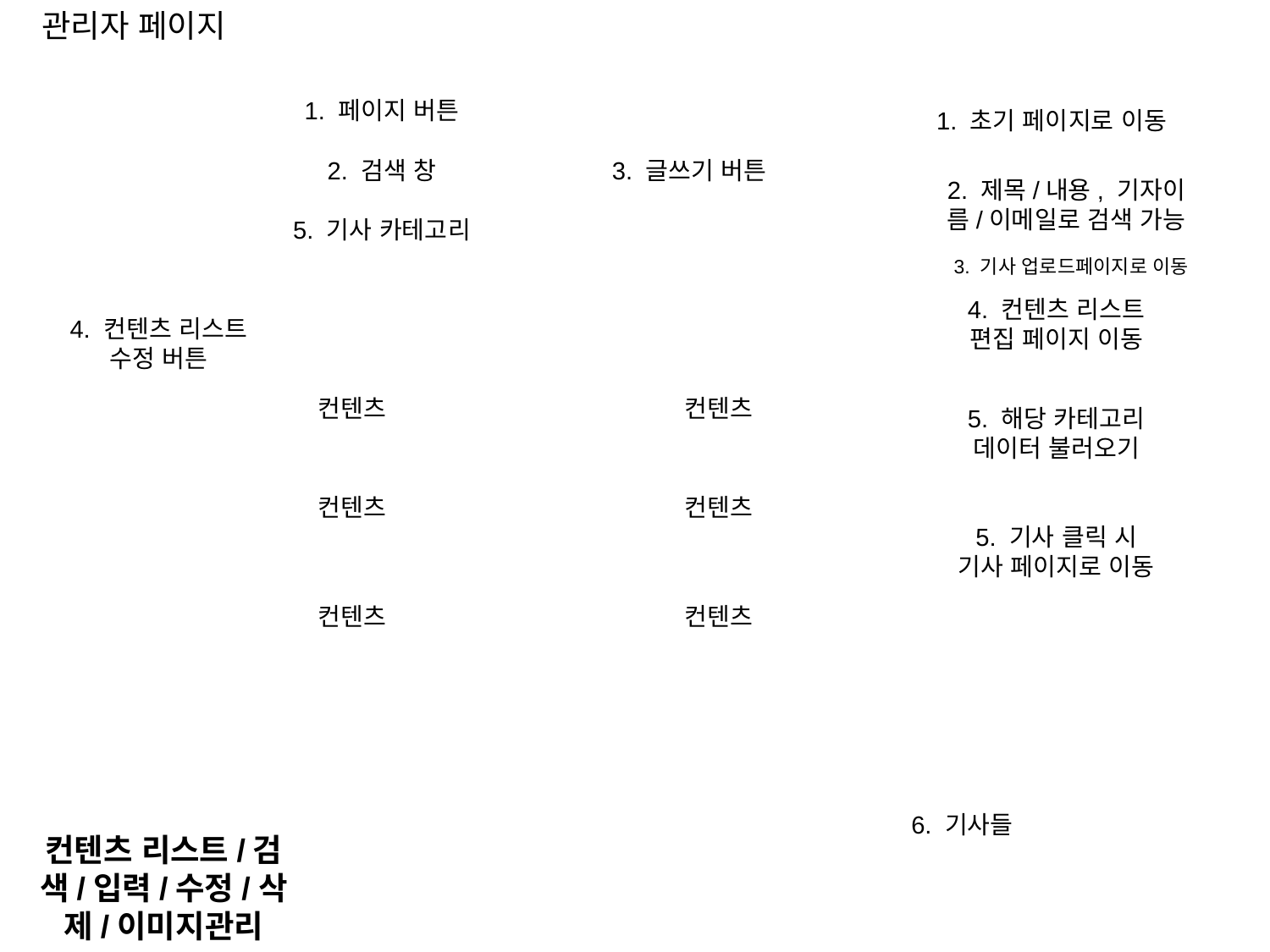

관리자 페이지
1. 페이지 버튼
1. 초기 페이지로 이동
2. 검색 창
3. 글쓰기 버튼
2. 제목/내용, 기자이름/이메일로 검색 가능
5. 기사 카테고리
3. 기사 업로드페이지로 이동
4. 컨텐츠 리스트
편집 페이지 이동
4. 컨텐츠 리스트
수정 버튼
컨텐츠
컨텐츠
5. 해당 카테고리
데이터 불러오기
컨텐츠
컨텐츠
5. 기사 클릭 시
기사 페이지로 이동
컨텐츠
컨텐츠
6. 기사들
컨텐츠 리스트/검색/입력/수정/삭제/이미지관리